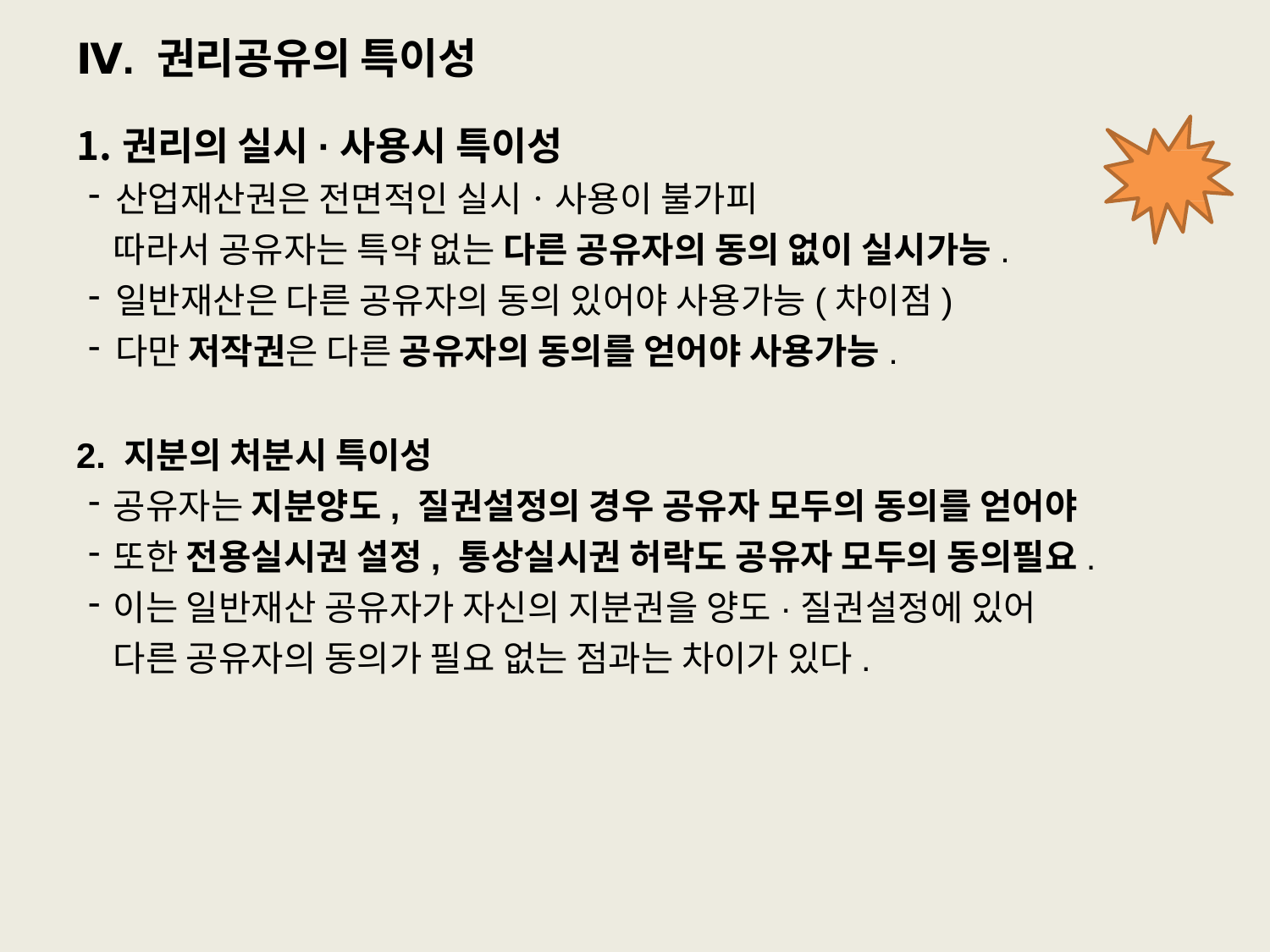

# Ⅳ. 권리공유의 특이성
권리의 실시·사용시 특이성
산업재산권은 전면적인 실시ㆍ사용이 불가피
따라서 공유자는 특약 없는 다른 공유자의 동의 없이 실시가능.
일반재산은 다른 공유자의 동의 있어야 사용가능(차이점)
다만 저작권은 다른 공유자의 동의를 얻어야 사용가능.

2. 지분의 처분시 특이성
공유자는 지분양도, 질권설정의 경우 공유자 모두의 동의를 얻어야
또한 전용실시권 설정, 통상실시권 허락도 공유자 모두의 동의필요.
이는 일반재산 공유자가 자신의 지분권을 양도·질권설정에 있어  다른 공유자의 동의가 필요 없는 점과는 차이가 있다.